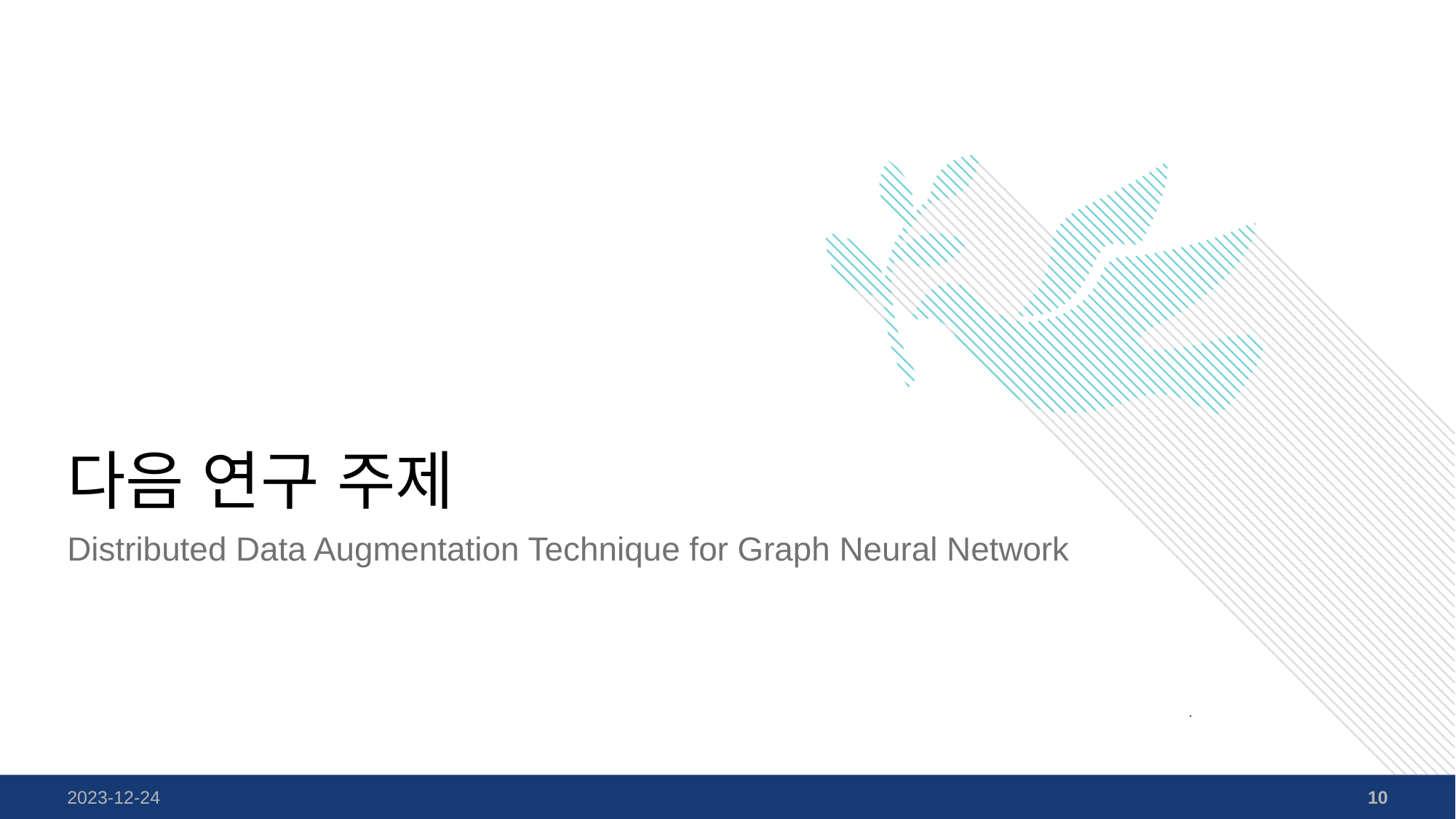

# 다음 연구 주제
Distributed Data Augmentation Technique for Graph Neural Network
2023-12-24
10